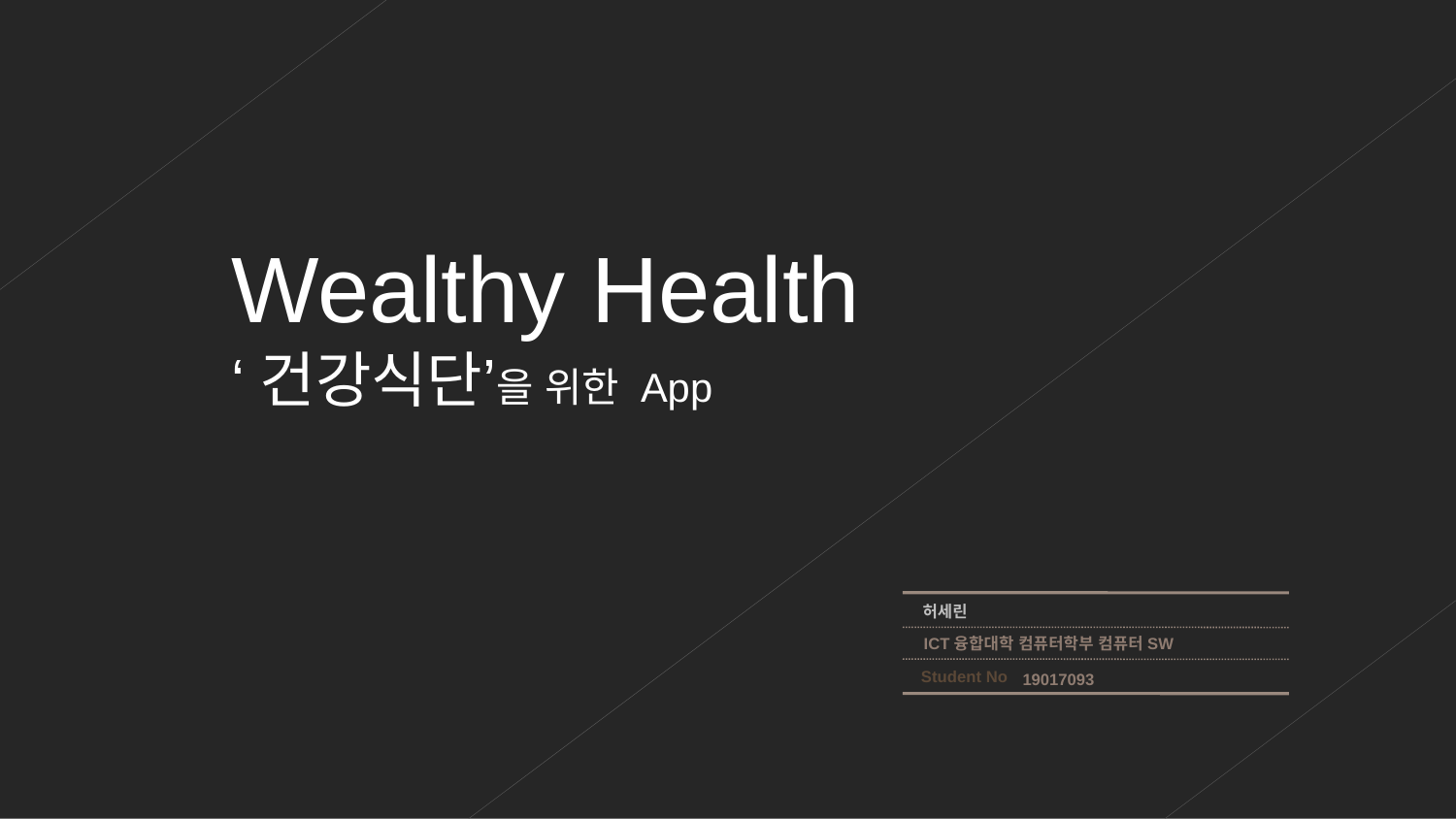

Wealthy Health
‘건강식단’을 위한 App
허세린
ICT융합대학 컴퓨터학부 컴퓨터SW
Student No
19017093